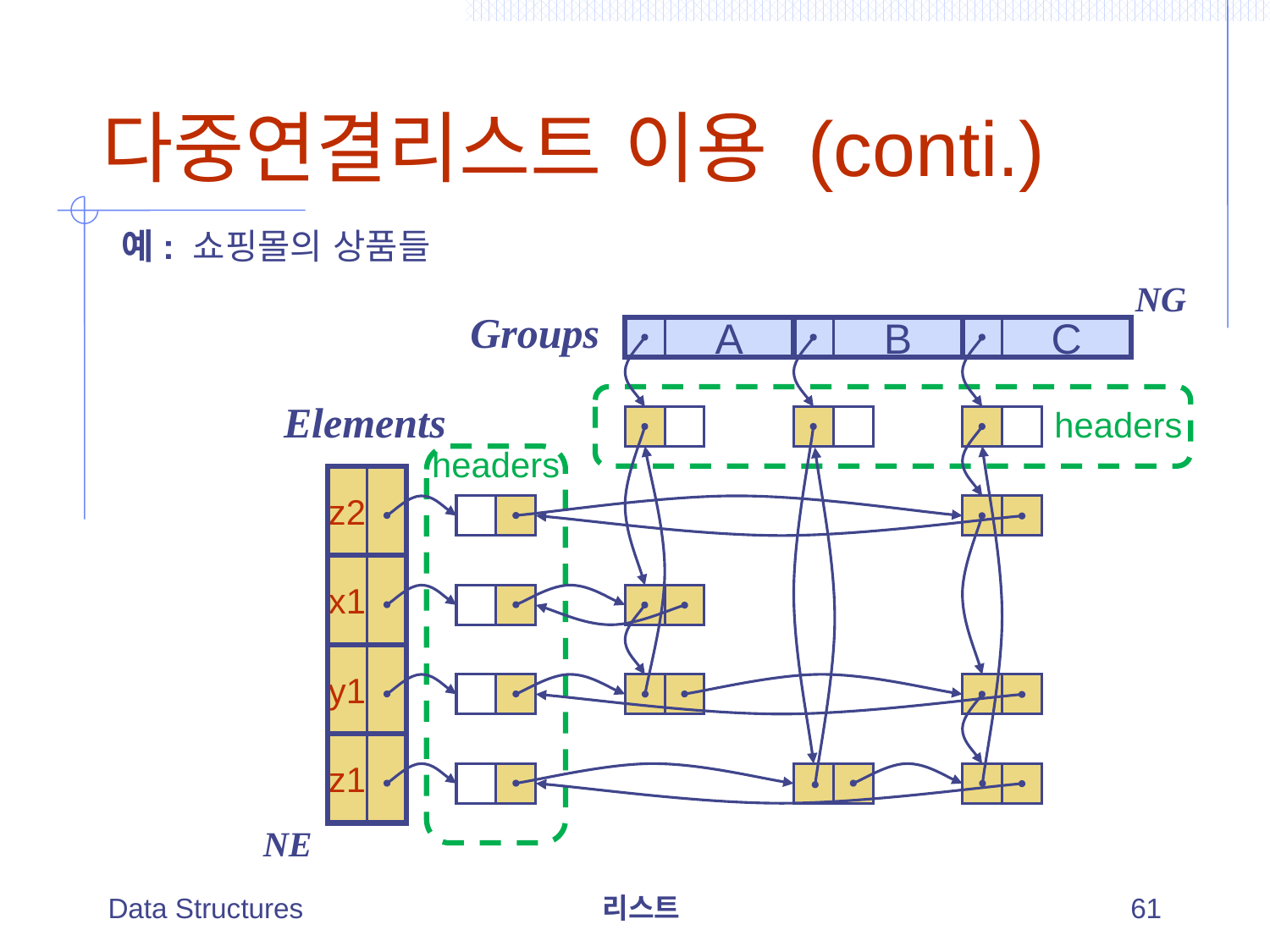

# 다중연결리스트 이용 (conti.)
예: 쇼핑몰의 상품들
NG
Groups

A

B

C

Elements
headers

headers

z2

x1

y1

z1

NE
Data Structures
리스트
61